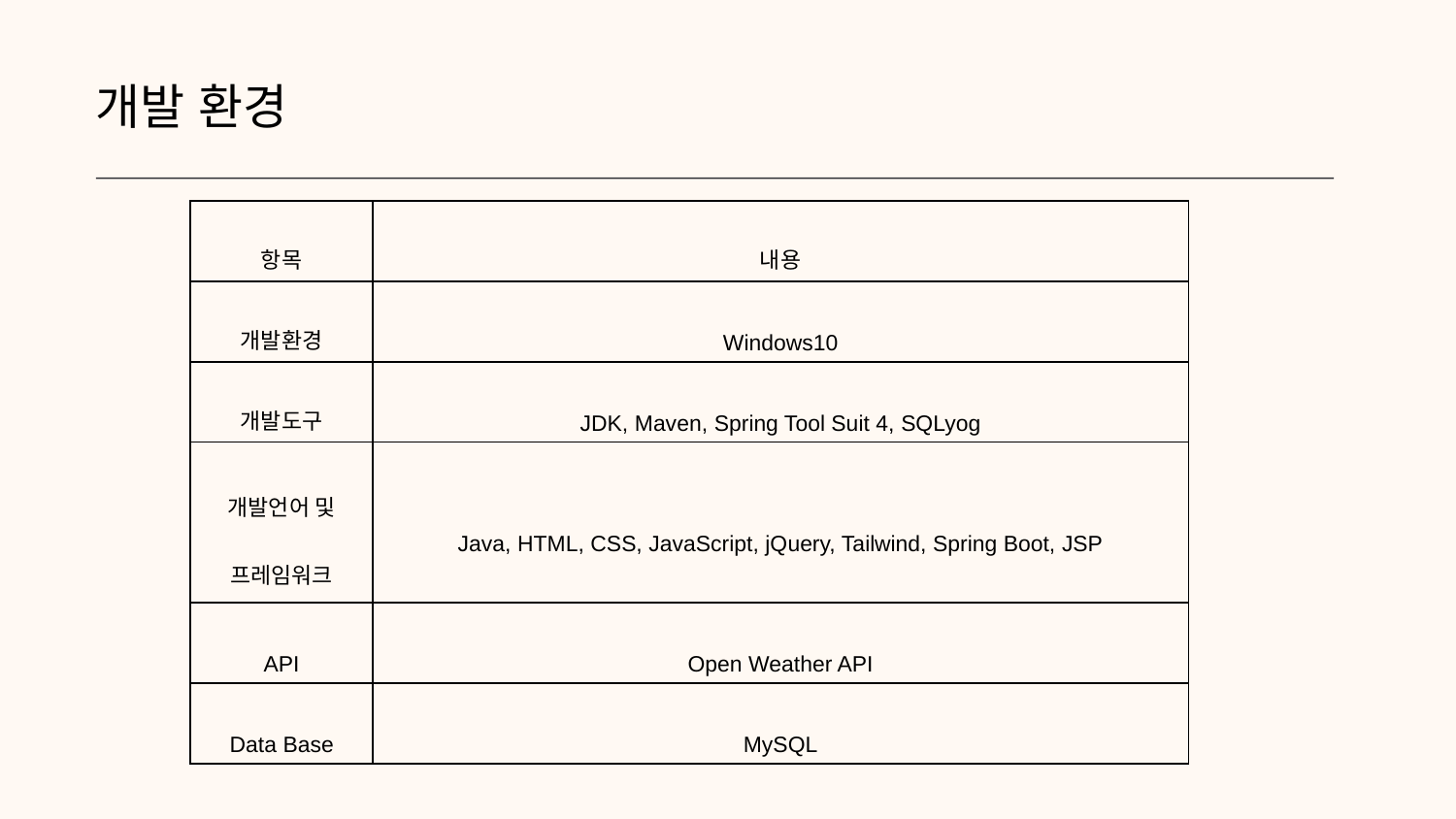

개발 환경

| 항목 | 내용 |
| --- | --- |
| 개발환경 | Windows10 |
| 개발도구 | JDK, Maven, Spring Tool Suit 4, SQLyog |
| 개발언어 및 프레임워크 | Java, HTML, CSS, JavaScript, jQuery, Tailwind, Spring Boot, JSP |
| API | Open Weather API |
| Data Base | MySQL |